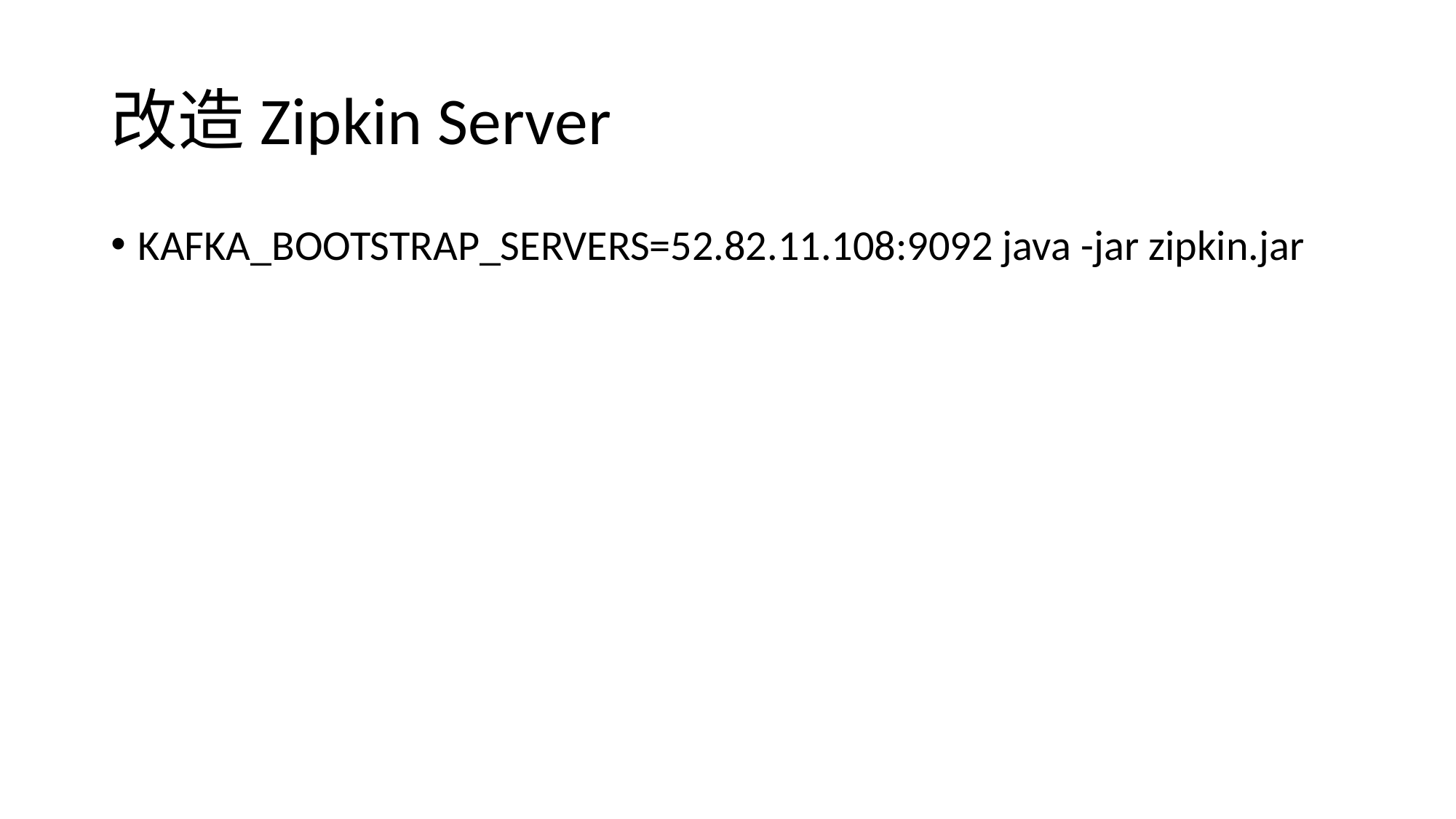

# 改造Zipkin Server
KAFKA_BOOTSTRAP_SERVERS=52.82.11.108:9092 java -jar zipkin.jar